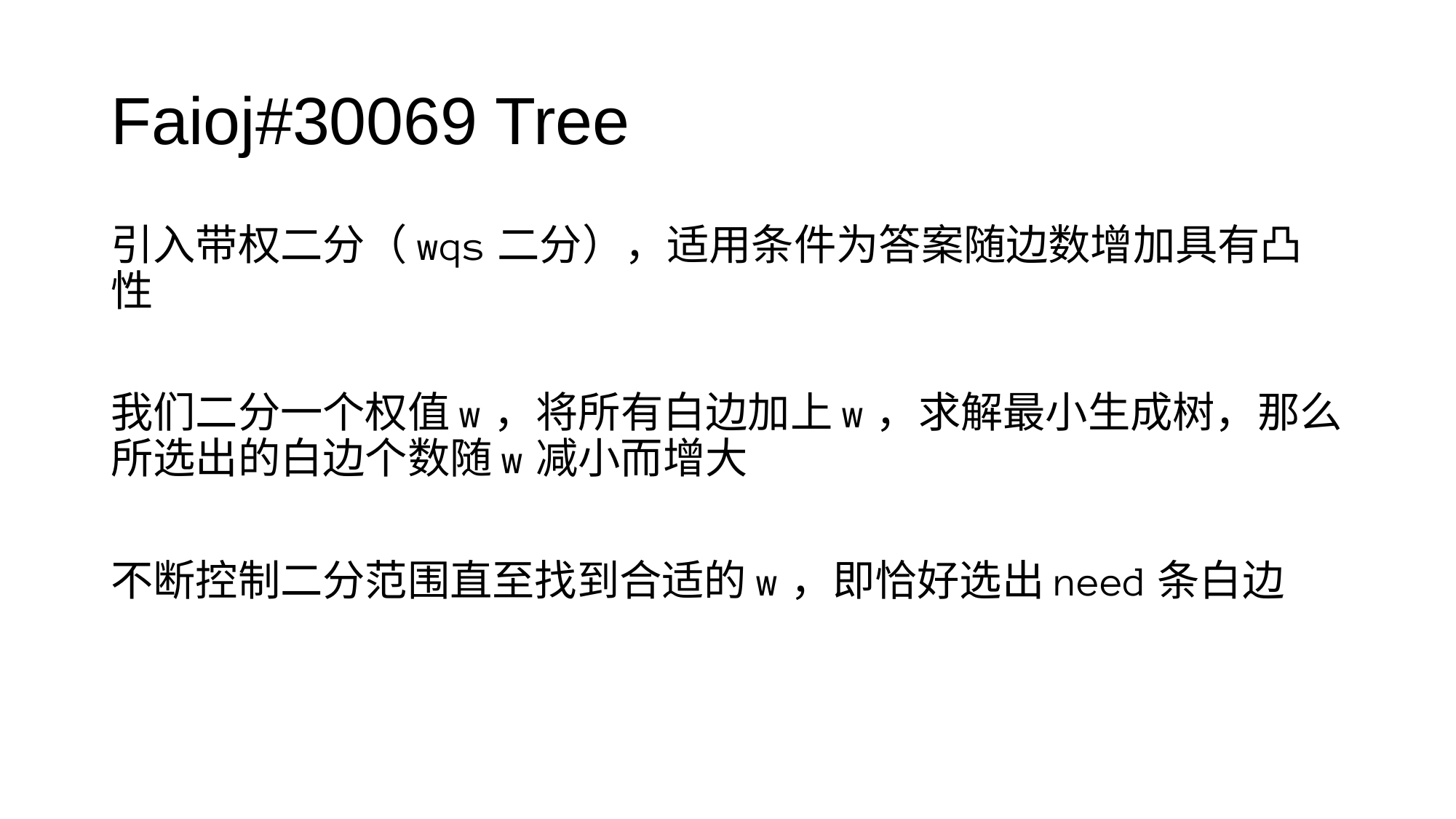

# Faioj#30069 Tree
引入带权二分（wqs二分），适用条件为答案随边数增加具有凸性

我们二分一个权值w，将所有白边加上w，求解最小生成树，那么所选出的白边个数随w减小而增大

不断控制二分范围直至找到合适的w，即恰好选出need条白边